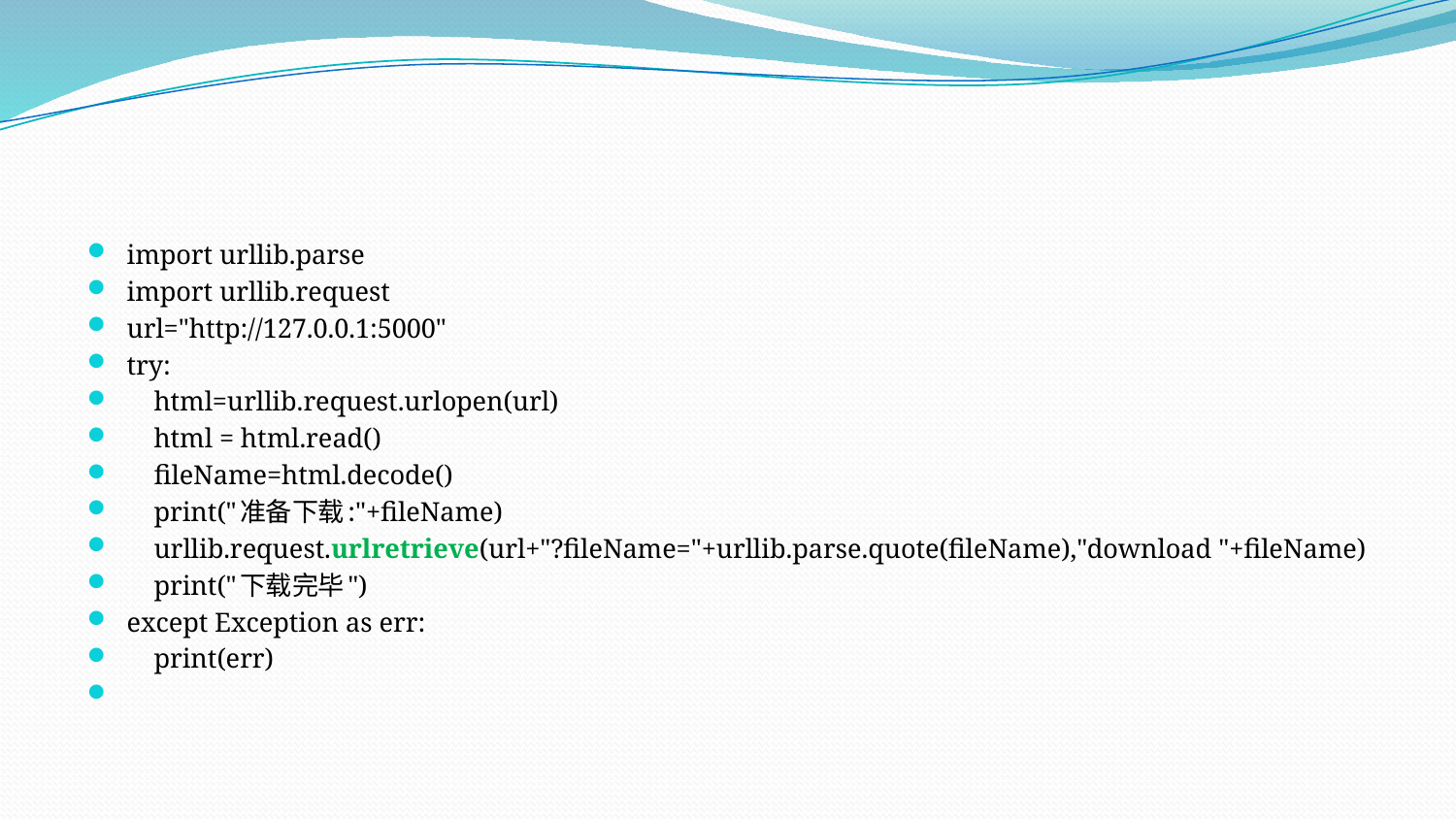

#
import urllib.parse
import urllib.request
url="http://127.0.0.1:5000"
try:
    html=urllib.request.urlopen(url)
    html = html.read()
    fileName=html.decode()
    print("准备下载:"+fileName)
    urllib.request.urlretrieve(url+"?fileName="+urllib.parse.quote(fileName),"download "+fileName)
    print("下载完毕")
except Exception as err:
    print(err)